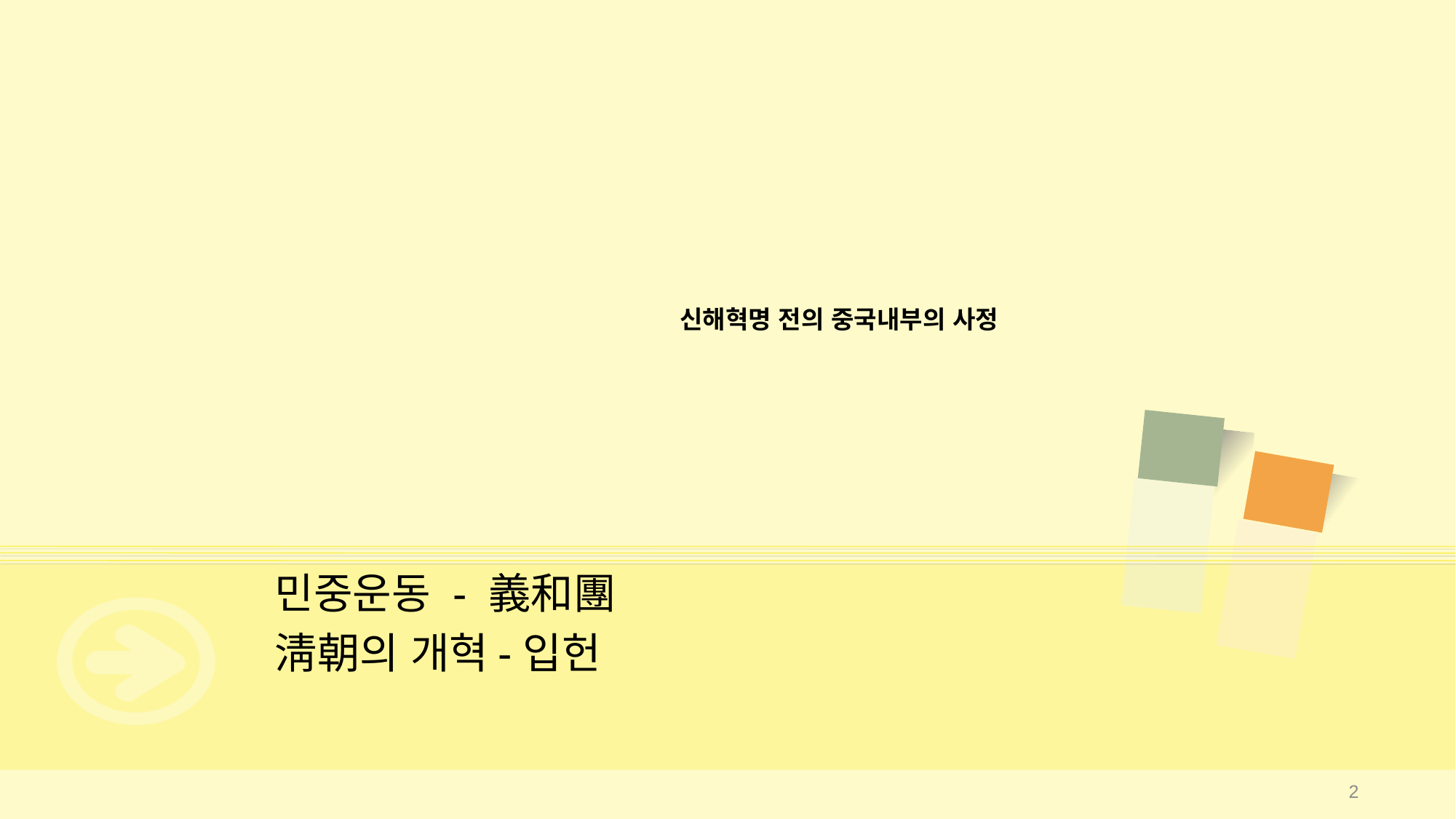

# 신해혁명 전의 중국내부의 사정
민중운동 - 義和團
淸朝의 개혁-입헌
2